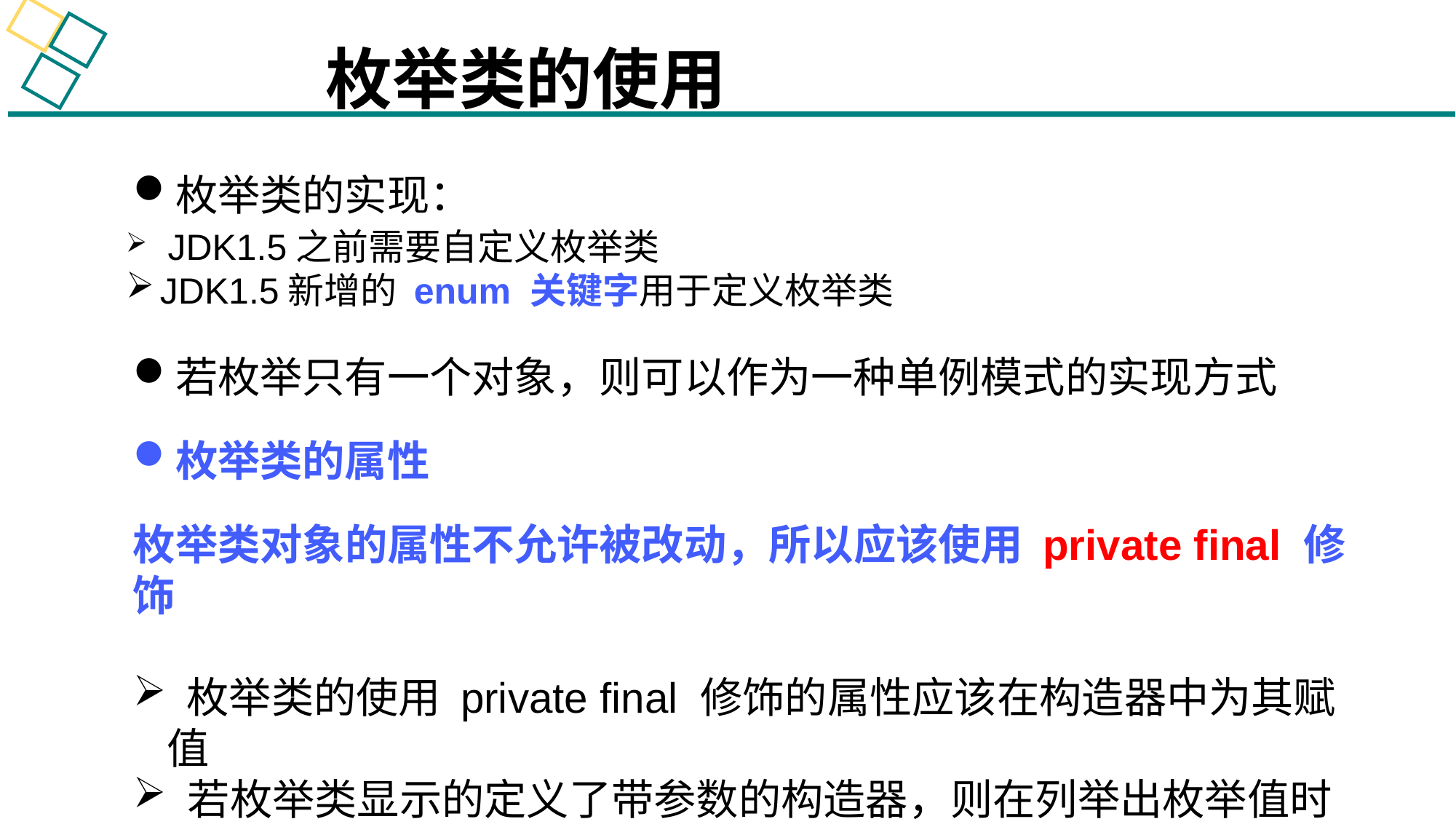

枚举类的使用

枚举类的实现：

若枚举只有一个对象，则可以作为一种单例模式的实现方式

枚举类的属性

枚举类对象的属性不允许被改动，所以应该使用 private final 修饰

 枚举类的使用 private final 修饰的属性应该在构造器中为其赋值
若枚举类显示的定义了带参数的构造器，则在列举出枚举值时也必须对应传入参数

 JDK1.5之前需要自定义枚举类
JDK1.5新增的 enum 关键字用于定义枚举类